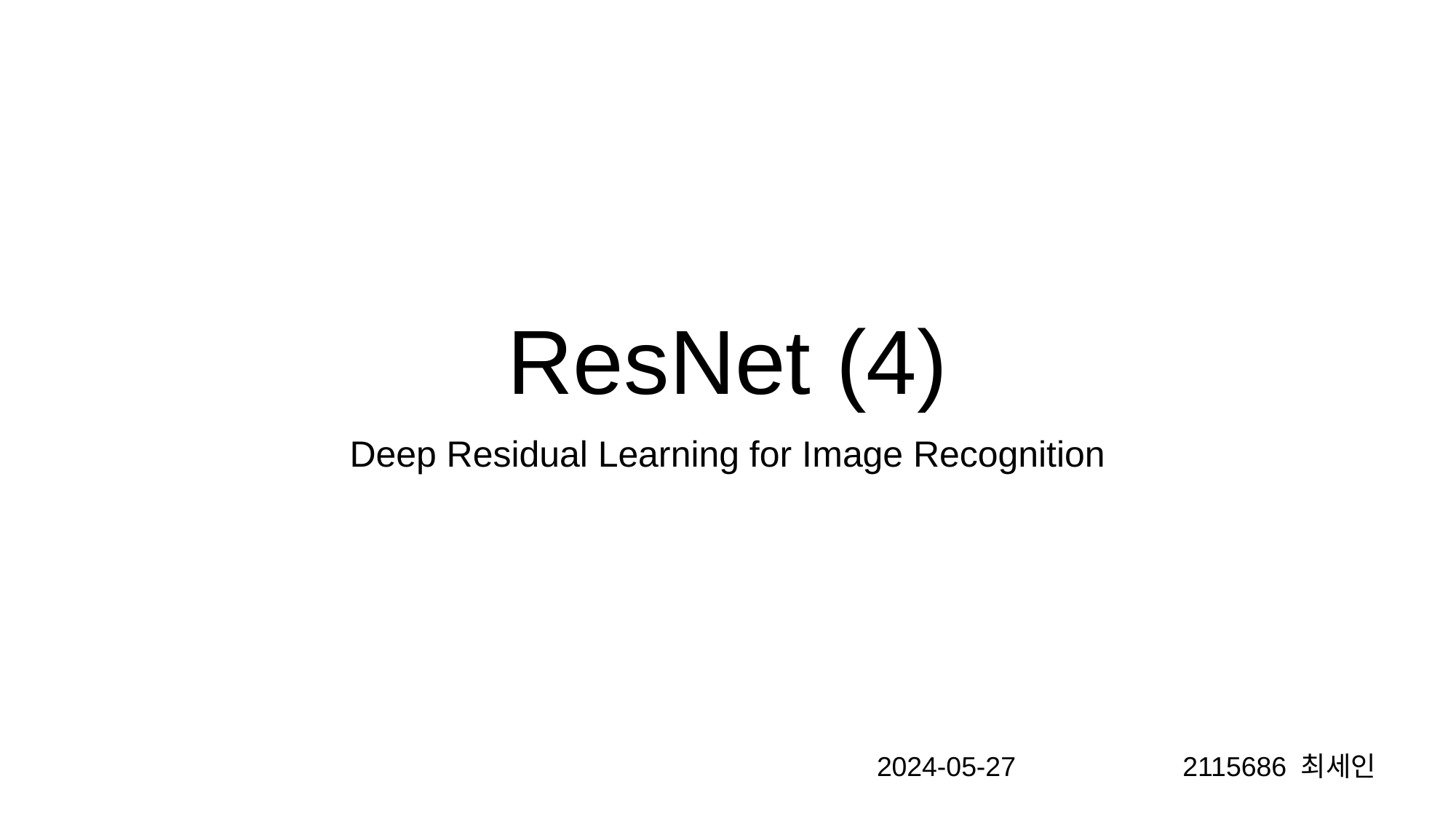

# ResNet (4)
Deep Residual Learning for Image Recognition
2024-05-27
2115686 최세인